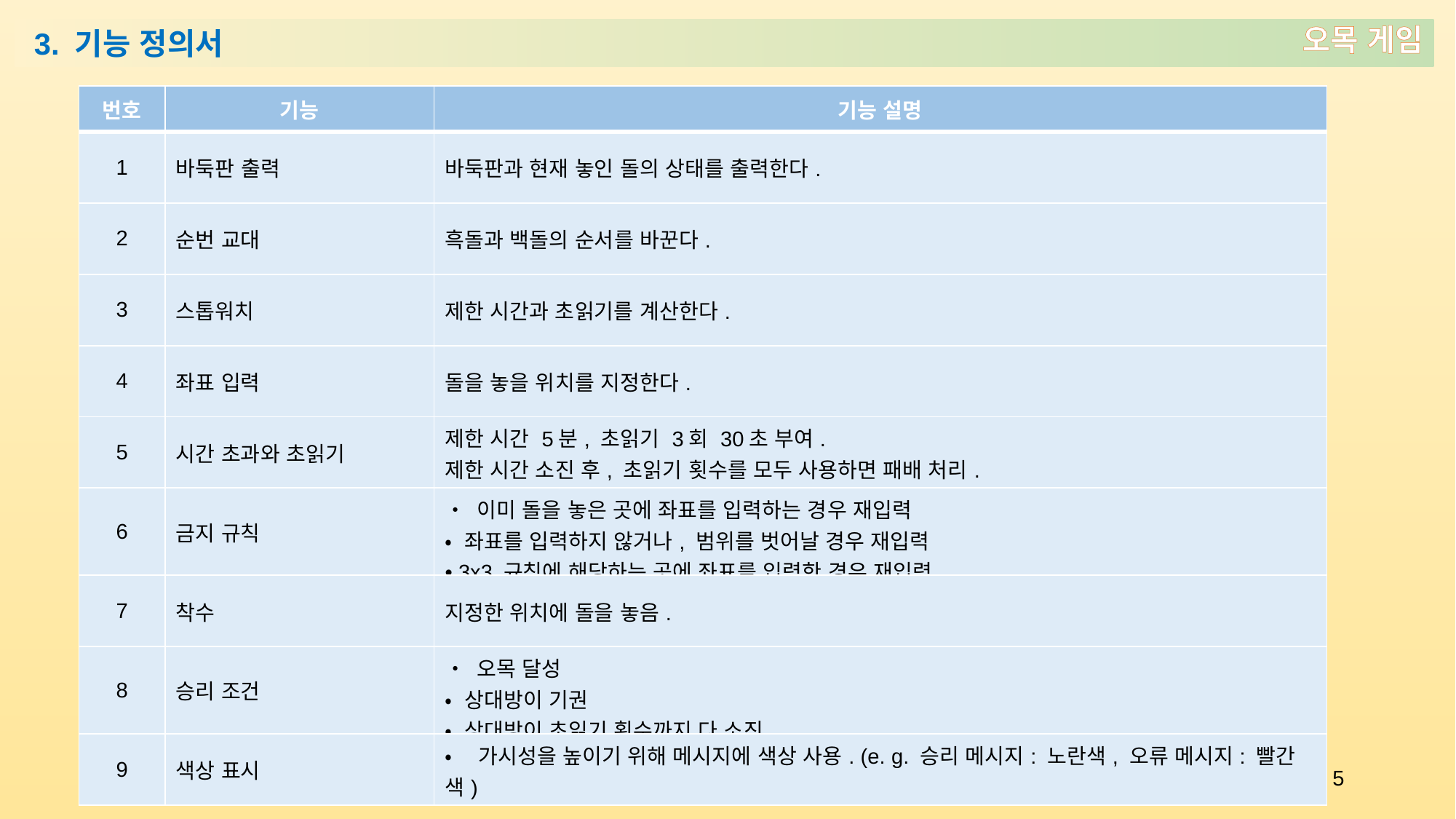

오목 게임
3. 기능 정의서
| 번호 | 기능 | 기능 설명 |
| --- | --- | --- |
| 1 | 바둑판 출력 | 바둑판과 현재 놓인 돌의 상태를 출력한다. |
| 2 | 순번 교대 | 흑돌과 백돌의 순서를 바꾼다. |
| 3 | 스톱워치 | 제한 시간과 초읽기를 계산한다. |
| 4 | 좌표 입력 | 돌을 놓을 위치를 지정한다. |
| 5 | 시간 초과와 초읽기 | 제한 시간 5분, 초읽기 3회 30초 부여. 제한 시간 소진 후, 초읽기 횟수를 모두 사용하면 패배 처리. |
| 6 | 금지 규칙 | • 이미 돌을 놓은 곳에 좌표를 입력하는 경우 재입력 • 좌표를 입력하지 않거나, 범위를 벗어날 경우 재입력 • 3x3 규칙에 해당하는 곳에 좌표를 입력한 경우 재입력 |
| 7 | 착수 | 지정한 위치에 돌을 놓음. |
| 8 | 승리 조건 | • 오목 달성 • 상대방이 기권 • 상대방이 초읽기 횟수까지 다 소진 |
| 9 | 색상 표시 | • 가시성을 높이기 위해 메시지에 색상 사용. (e. g. 승리 메시지: 노란색, 오류 메시지: 빨간색) |
5